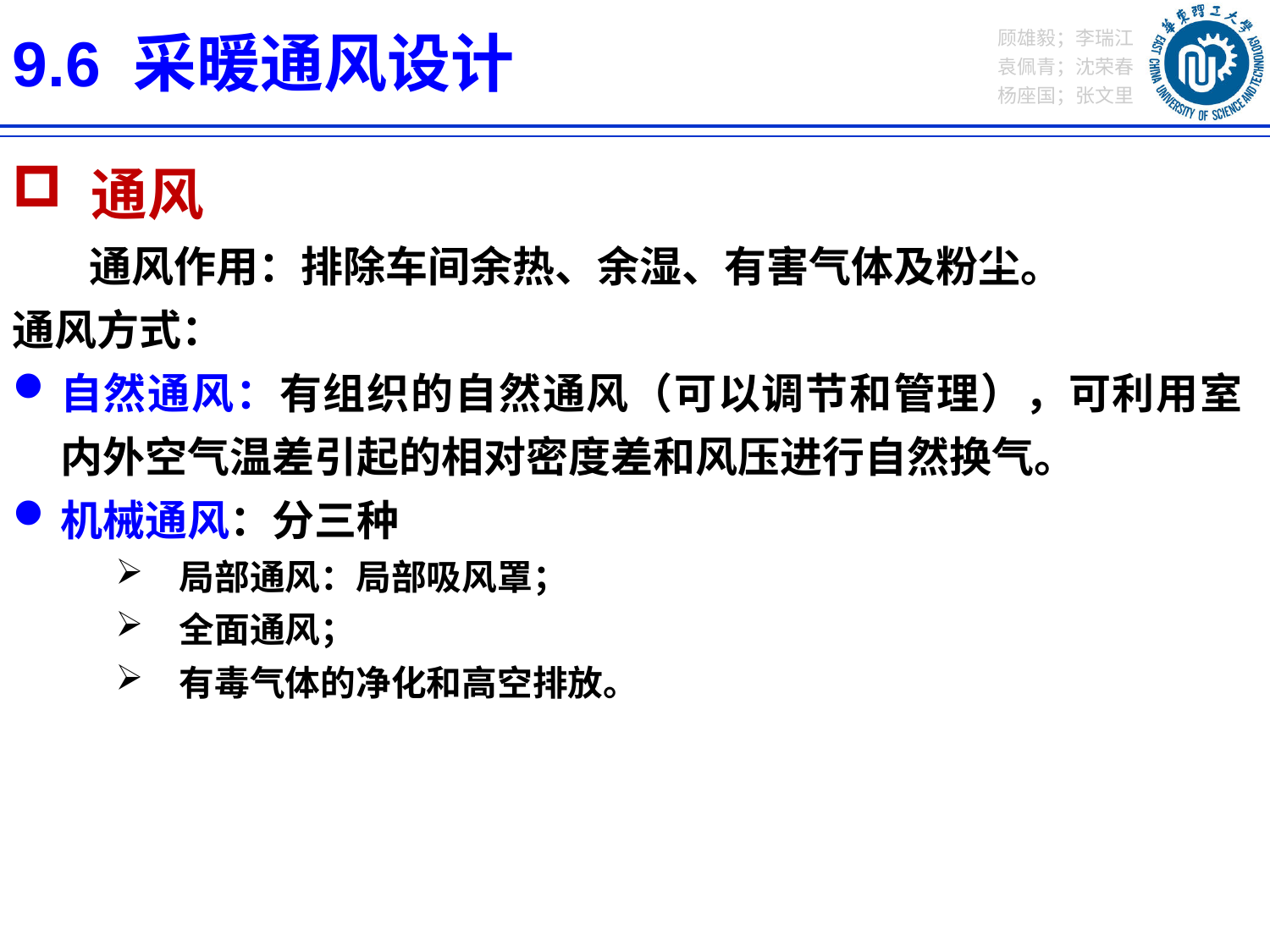

9.6 采暖通风设计
 通风
       通风作用：排除车间余热、余湿、有害气体及粉尘。
通风方式：
自然通风：有组织的自然通风（可以调节和管理），可利用室内外空气温差引起的相对密度差和风压进行自然换气。
机械通风：分三种
局部通风：局部吸风罩；
全面通风；
有毒气体的净化和高空排放。